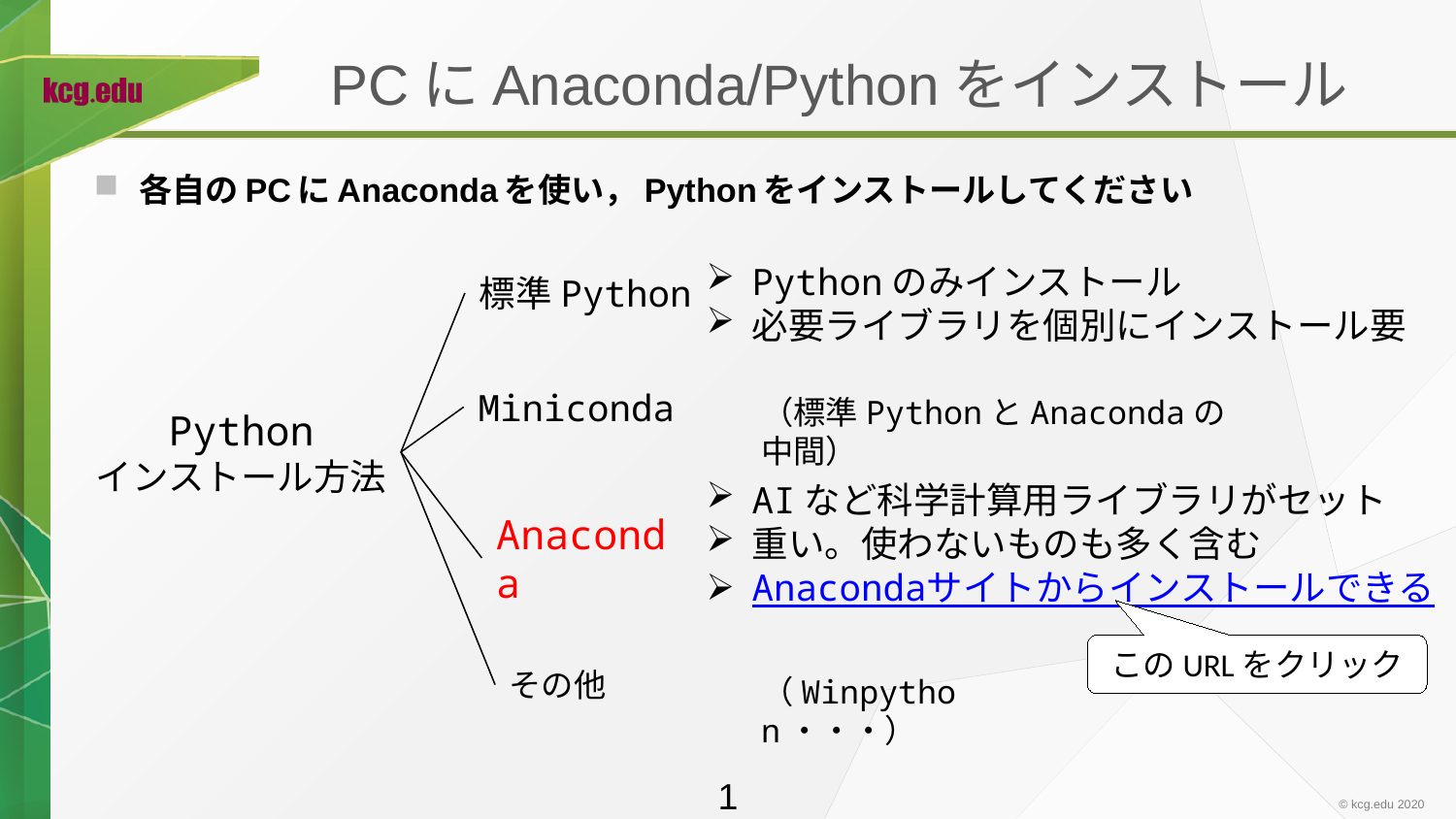

# PCにAnaconda/Pythonをインストール
各自のPCにAnacondaを使い，Pythonをインストールしてください
Pythonのみインストール
必要ライブラリを個別にインストール要
標準Python
Miniconda
（標準PythonとAnacondaの中間）
Python
インストール方法
AIなど科学計算用ライブラリがセット
重い。使わないものも多く含む
Anacondaサイトからインストールできる
Anaconda
このURLをクリック
その他
（Winpython・・・）
1